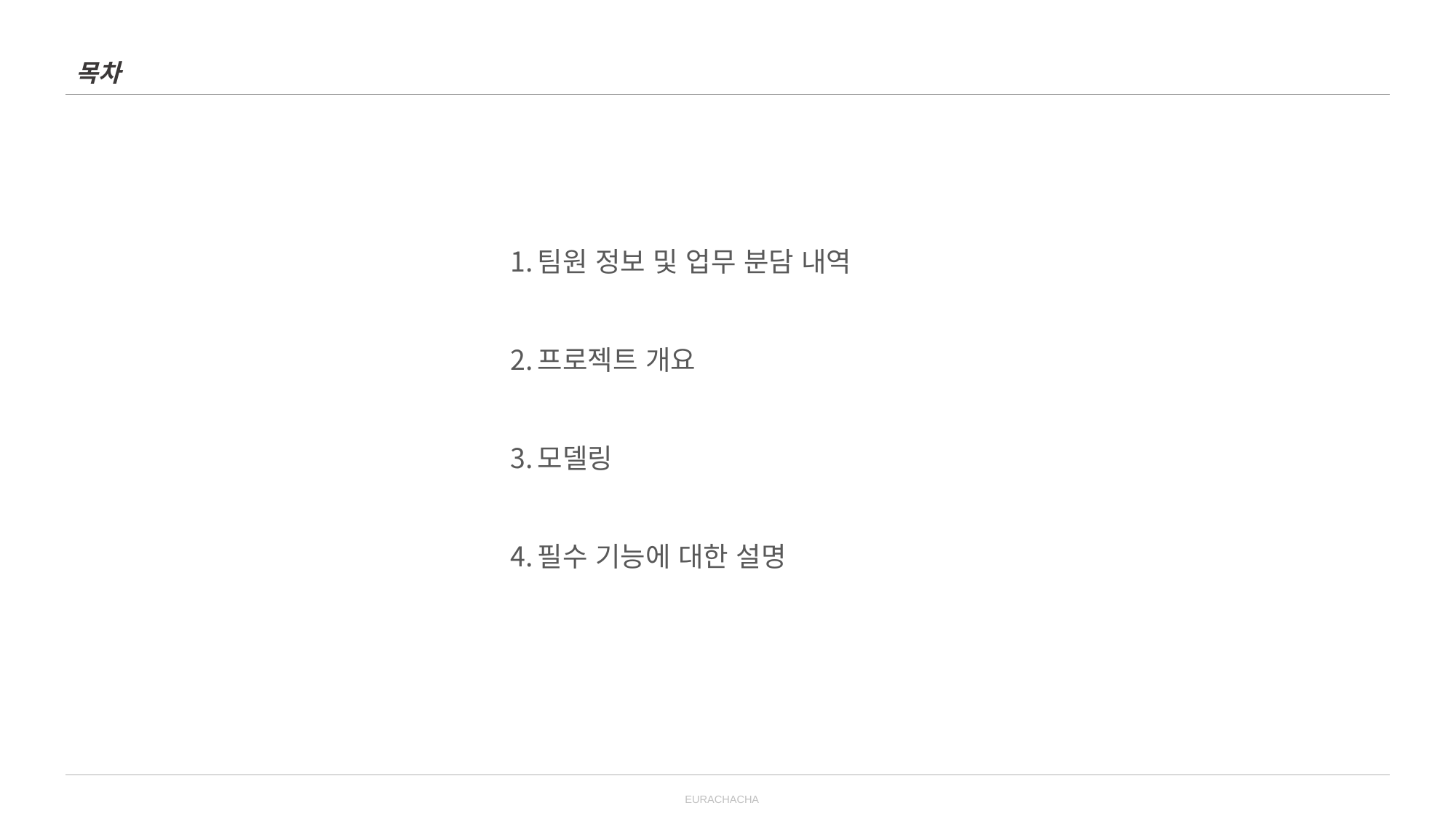

| 목차 |  |
| --- | --- |

팀원 정보 및 업무 분담 내역

프로젝트 개요

모델링

필수 기능에 대한 설명
| EURACHACHA |
| --- |